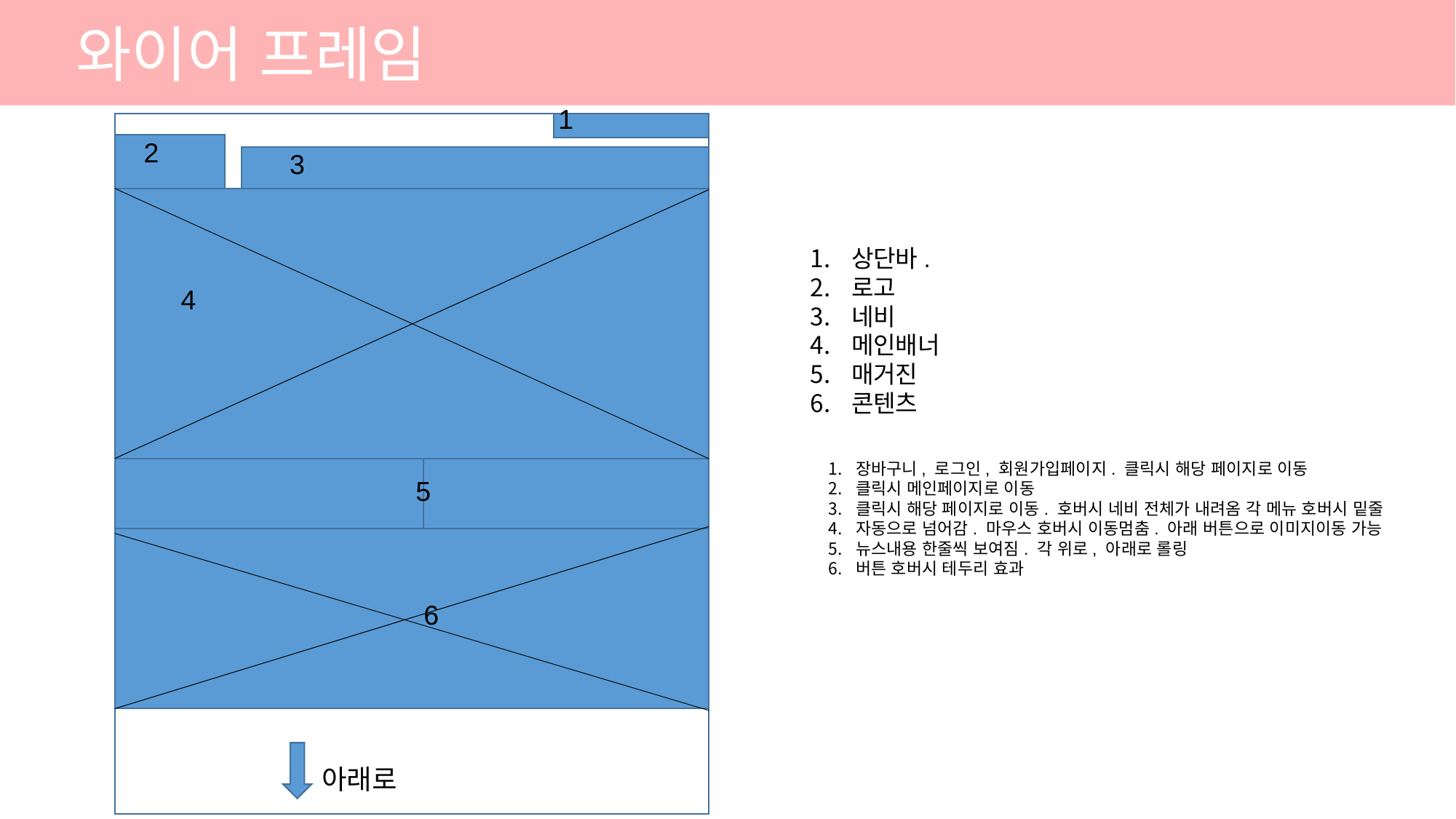

와이어 프레임
1

2

3

상단바.
로고
네비
메인배너
매거진
콘텐츠
4
장바구니, 로그인, 회원가입페이지. 클릭시 해당 페이지로 이동
클릭시 메인페이지로 이동
클릭시 해당 페이지로 이동. 호버시 네비 전체가 내려옴 각 메뉴 호버시 밑줄
자동으로 넘어감. 마우스 호버시 이동멈춤. 아래 버튼으로 이미지이동 가능
뉴스내용 한줄씩 보여짐. 각 위로, 아래로 롤링
버튼 호버시 테두리 효과

5

6

아래로